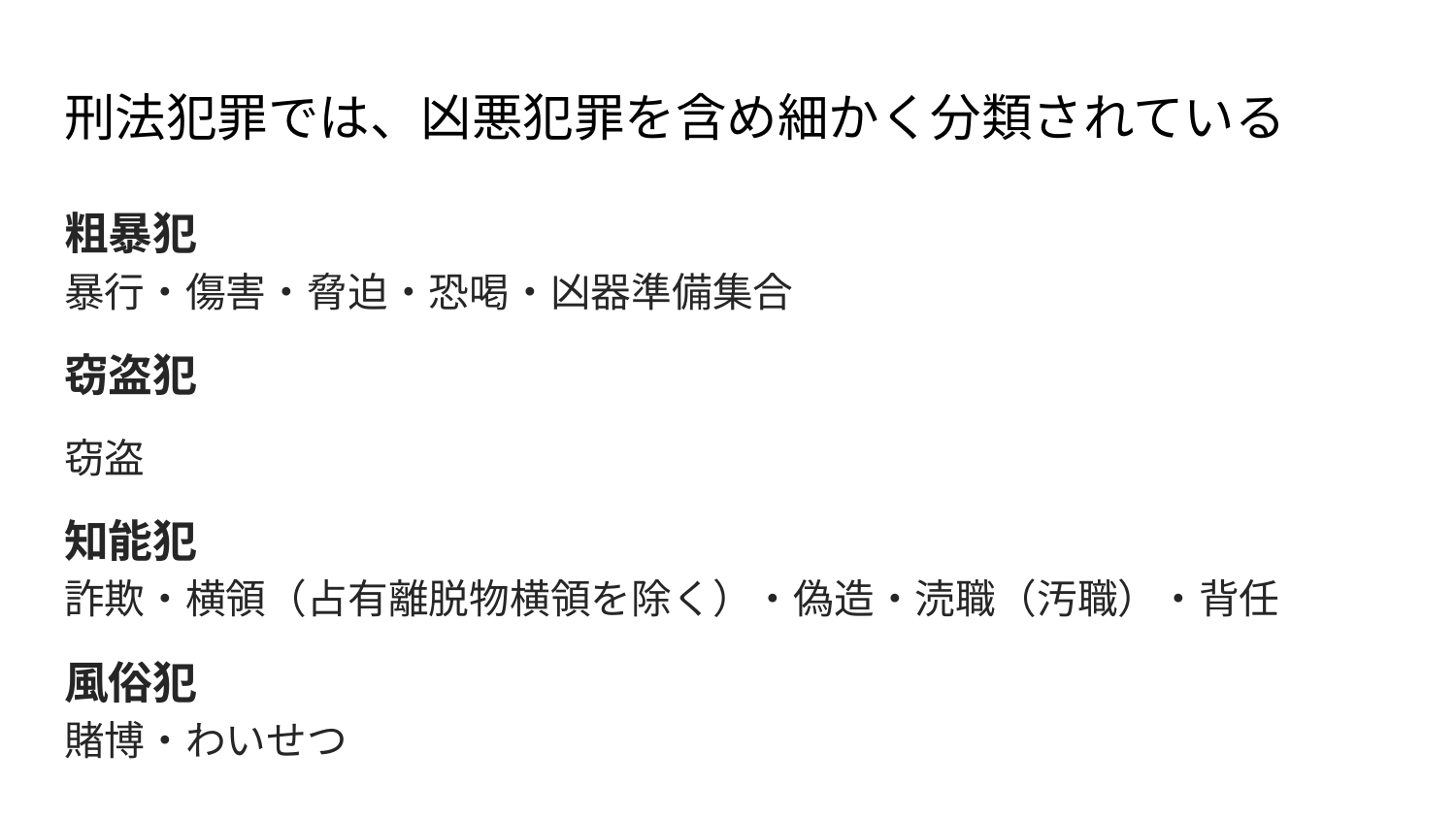

# 刑法犯罪では、凶悪犯罪を含め細かく分類されている
粗暴犯
暴行・傷害・脅迫・恐喝・凶器準備集合
窃盗犯
窃盗
知能犯
詐欺・横領（占有離脱物横領を除く）・偽造・涜職（汚職）・背任
風俗犯
賭博・わいせつ